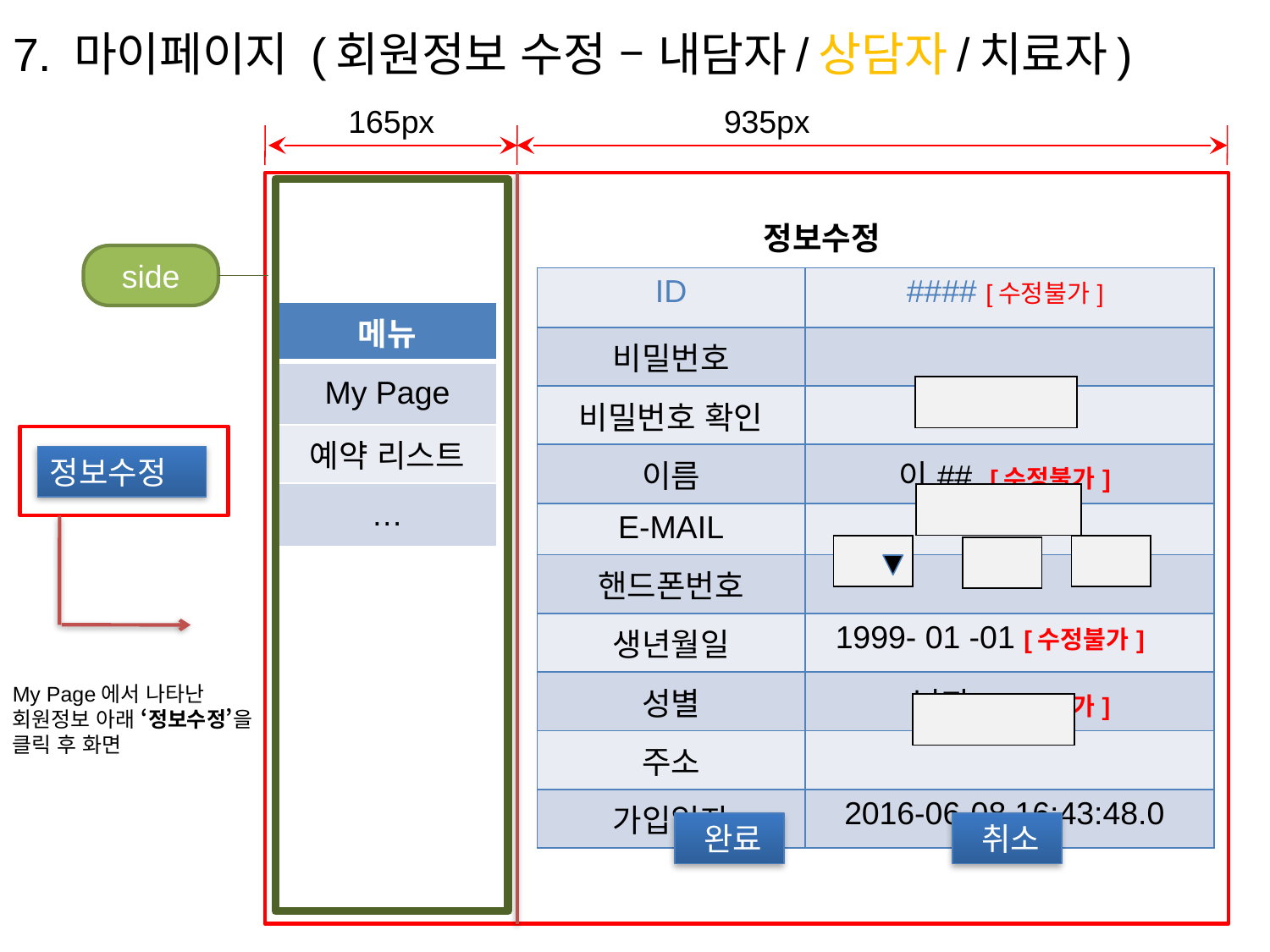

7. 마이페이지 (회원정보 수정 – 내담자/상담자/치료자)
165px
935px

정보수정
side
| ID | #### [수정불가] |
| --- | --- |
| 비밀번호 |  |
| 비밀번호 확인 |  |
| 이름 | 이## [수정불가] |
| E-MAIL |  |
| 핸드폰번호 |  |
| 생년월일 | 1999- 01 -01 [수정불가] |
| 성별 | 남자 [수정불가] |
| 주소 |  |
| 가입일자 | 2016-06-08 16:43:48.0 |
| 메뉴 |
| --- |
| My Page |
| 예약 리스트 |
| … |
|  |
| --- |

정보수정
|  |
| --- |
|  |
| --- |
|  |
| --- |
|  |
| --- |

My Page에서 나타난 회원정보 아래 ‘정보수정’을 클릭 후 화면
|  |
| --- |
 완료
 취소